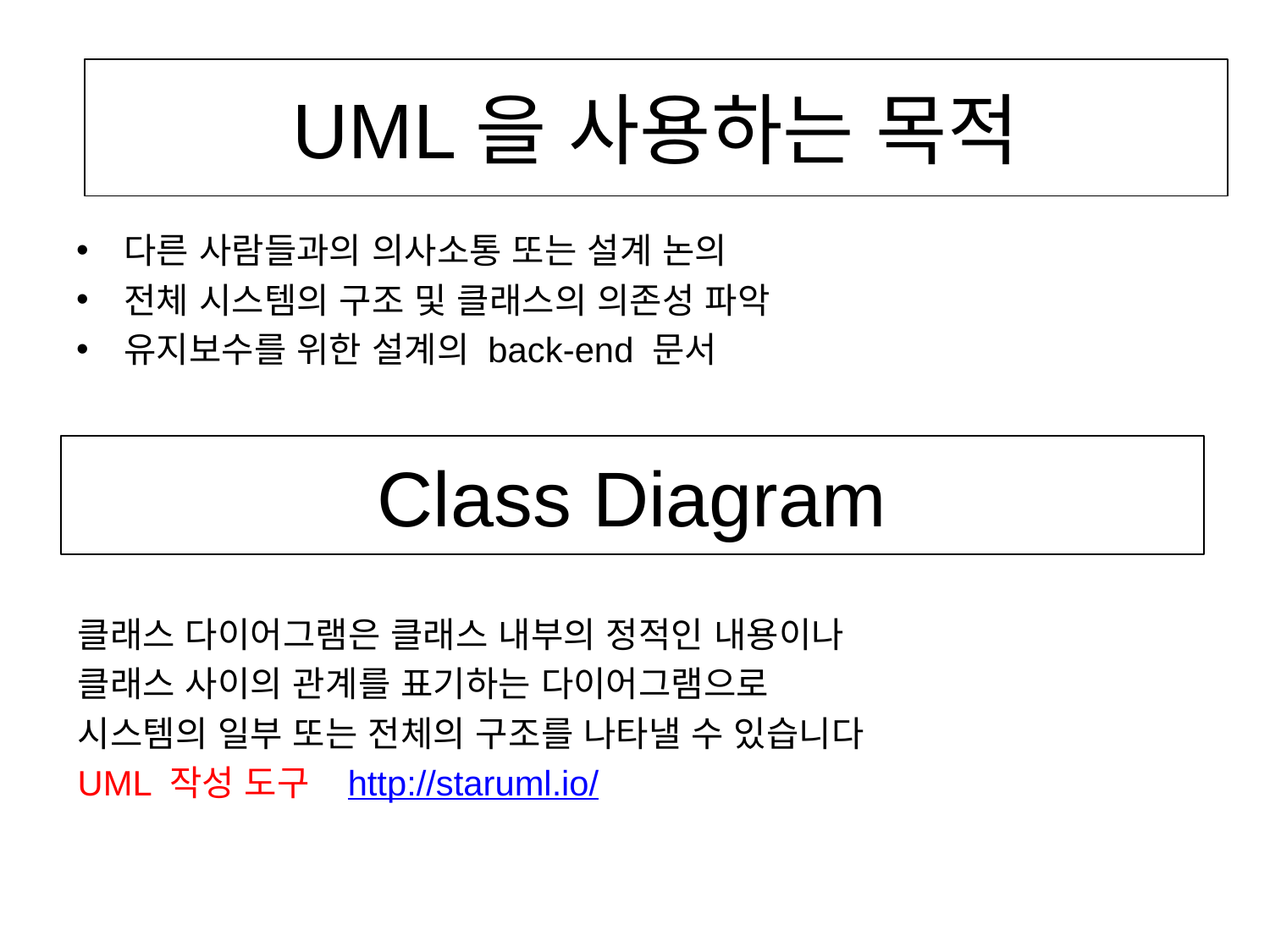

UML을 사용하는 목적
다른 사람들과의 의사소통 또는 설계 논의
전체 시스템의 구조 및 클래스의 의존성 파악
유지보수를 위한 설계의 back-end 문서
# Class Diagram
클래스 다이어그램은 클래스 내부의 정적인 내용이나
클래스 사이의 관계를 표기하는 다이어그램으로
시스템의 일부 또는 전체의 구조를 나타낼 수 있습니다
UML 작성 도구   http://staruml.io/